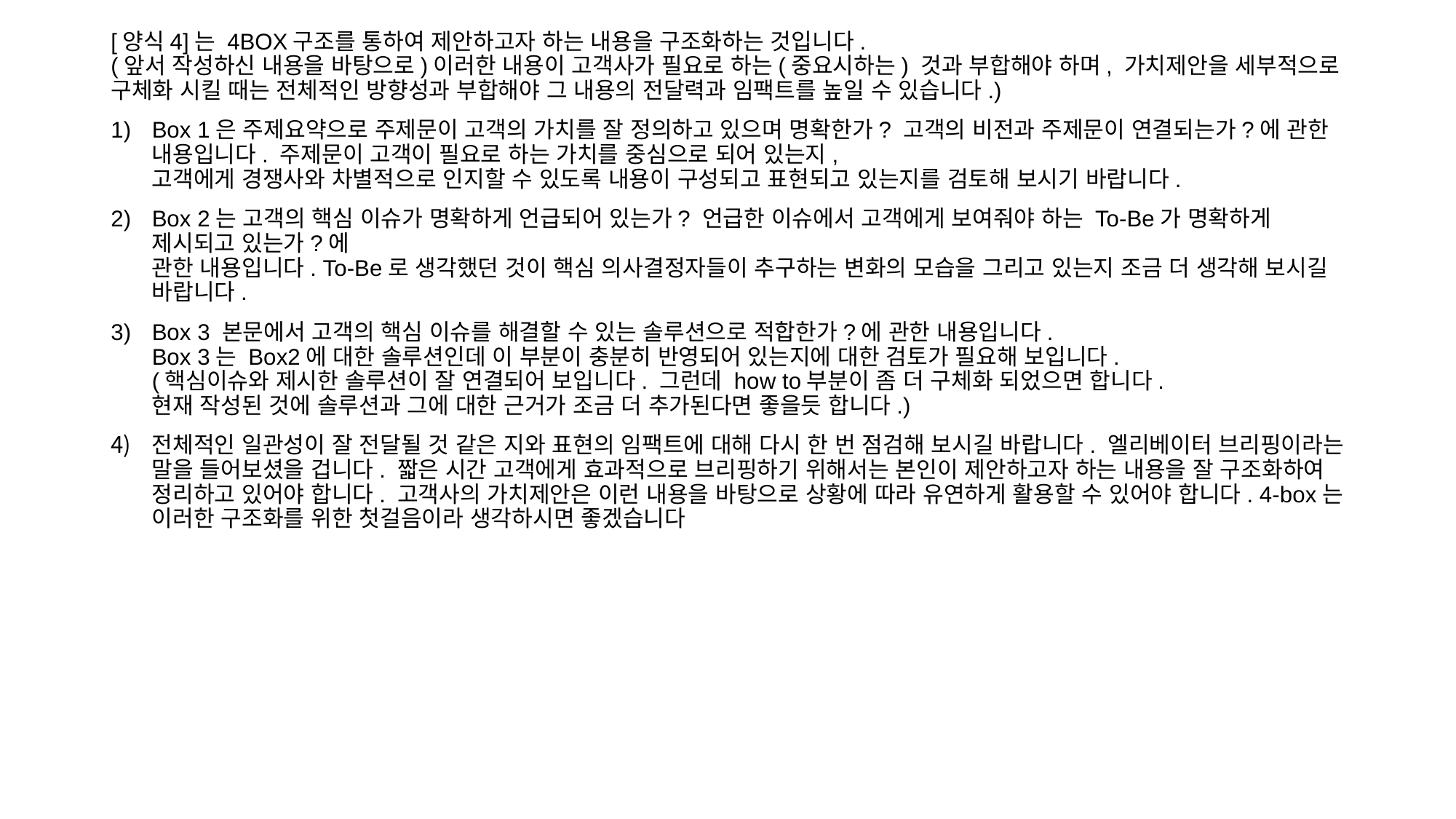

[양식4]는 4BOX구조를 통하여 제안하고자 하는 내용을 구조화하는 것입니다.
(앞서 작성하신 내용을 바탕으로)이러한 내용이 고객사가 필요로 하는(중요시하는) 것과 부합해야 하며, 가치제안을 세부적으로 구체화 시킬 때는 전체적인 방향성과 부합해야 그 내용의 전달력과 임팩트를 높일 수 있습니다.)
Box 1은 주제요약으로 주제문이 고객의 가치를 잘 정의하고 있으며 명확한가? 고객의 비전과 주제문이 연결되는가?에 관한 내용입니다. 주제문이 고객이 필요로 하는 가치를 중심으로 되어 있는지,
고객에게 경쟁사와 차별적으로 인지할 수 있도록 내용이 구성되고 표현되고 있는지를 검토해 보시기 바랍니다.
Box 2는 고객의 핵심 이슈가 명확하게 언급되어 있는가? 언급한 이슈에서 고객에게 보여줘야 하는 To-Be가 명확하게 제시되고 있는가?에
관한 내용입니다. To-Be로 생각했던 것이 핵심 의사결정자들이 추구하는 변화의 모습을 그리고 있는지 조금 더 생각해 보시길 바랍니다.
Box 3 본문에서 고객의 핵심 이슈를 해결할 수 있는 솔루션으로 적합한가?에 관한 내용입니다.
Box 3는 Box2에 대한 솔루션인데 이 부분이 충분히 반영되어 있는지에 대한 검토가 필요해 보입니다.
(핵심이슈와 제시한 솔루션이 잘 연결되어 보입니다. 그런데 how to부분이 좀 더 구체화 되었으면 합니다.
현재 작성된 것에 솔루션과 그에 대한 근거가 조금 더 추가된다면 좋을듯 합니다.)
전체적인 일관성이 잘 전달될 것 같은 지와 표현의 임팩트에 대해 다시 한 번 점검해 보시길 바랍니다. 엘리베이터 브리핑이라는 말을 들어보셨을 겁니다. 짧은 시간 고객에게 효과적으로 브리핑하기 위해서는 본인이 제안하고자 하는 내용을 잘 구조화하여 정리하고 있어야 합니다. 고객사의 가치제안은 이런 내용을 바탕으로 상황에 따라 유연하게 활용할 수 있어야 합니다. 4-box는 이러한 구조화를 위한 첫걸음이라 생각하시면 좋겠습니다